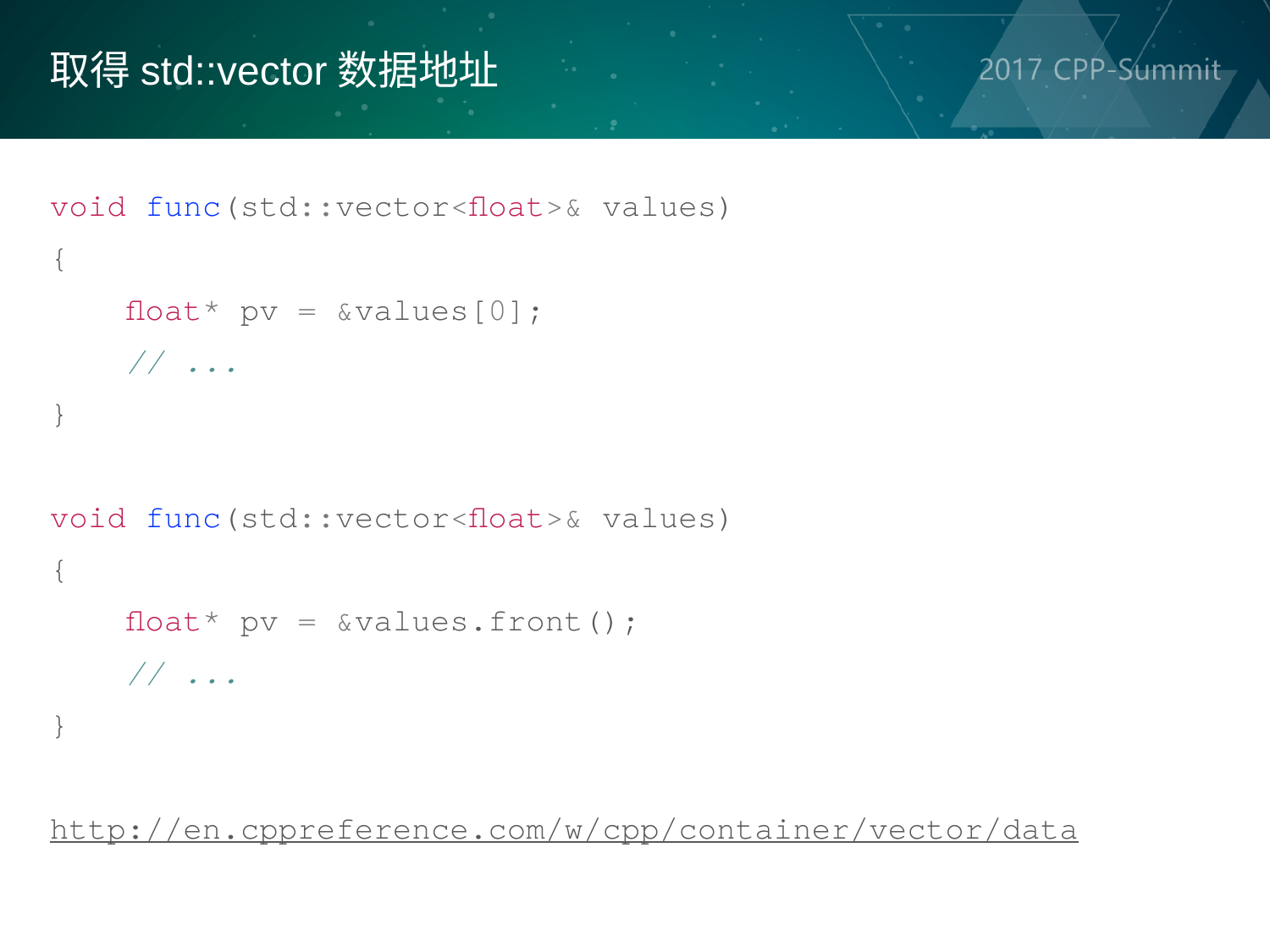

取得std::vector数据地址
void func(std::vector<float>& values)
{
    float* pv = &values[0];
    // ...
}

void func(std::vector<float>& values)
{
    float* pv = &values.front();
    // ...
}

http://en.cppreference.com/w/cpp/container/vector/data